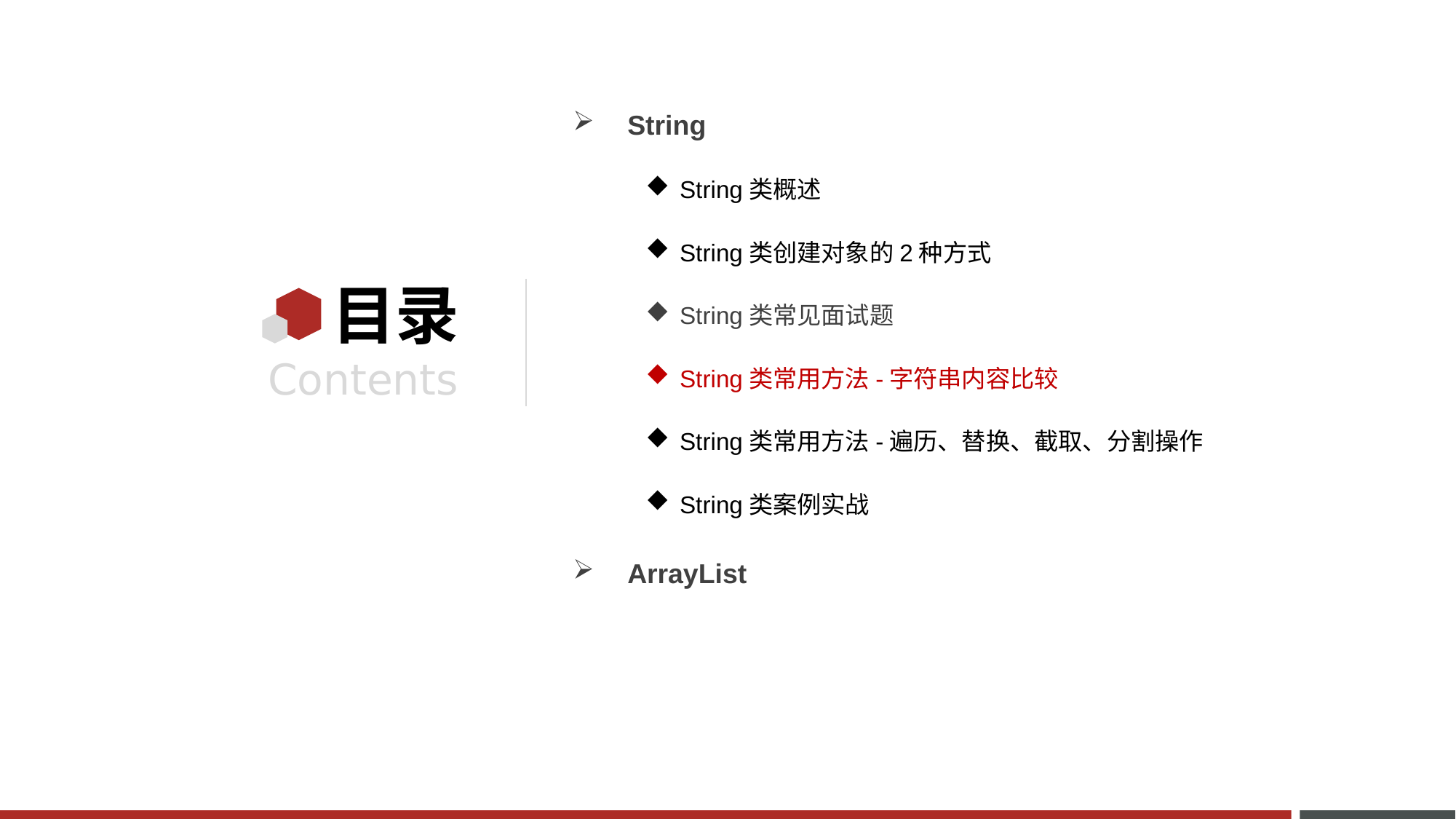

String
String类概述
String类创建对象的2种方式
String类常见面试题
String类常用方法-字符串内容比较
String类常用方法-遍历、替换、截取、分割操作
String类案例实战
ArrayList